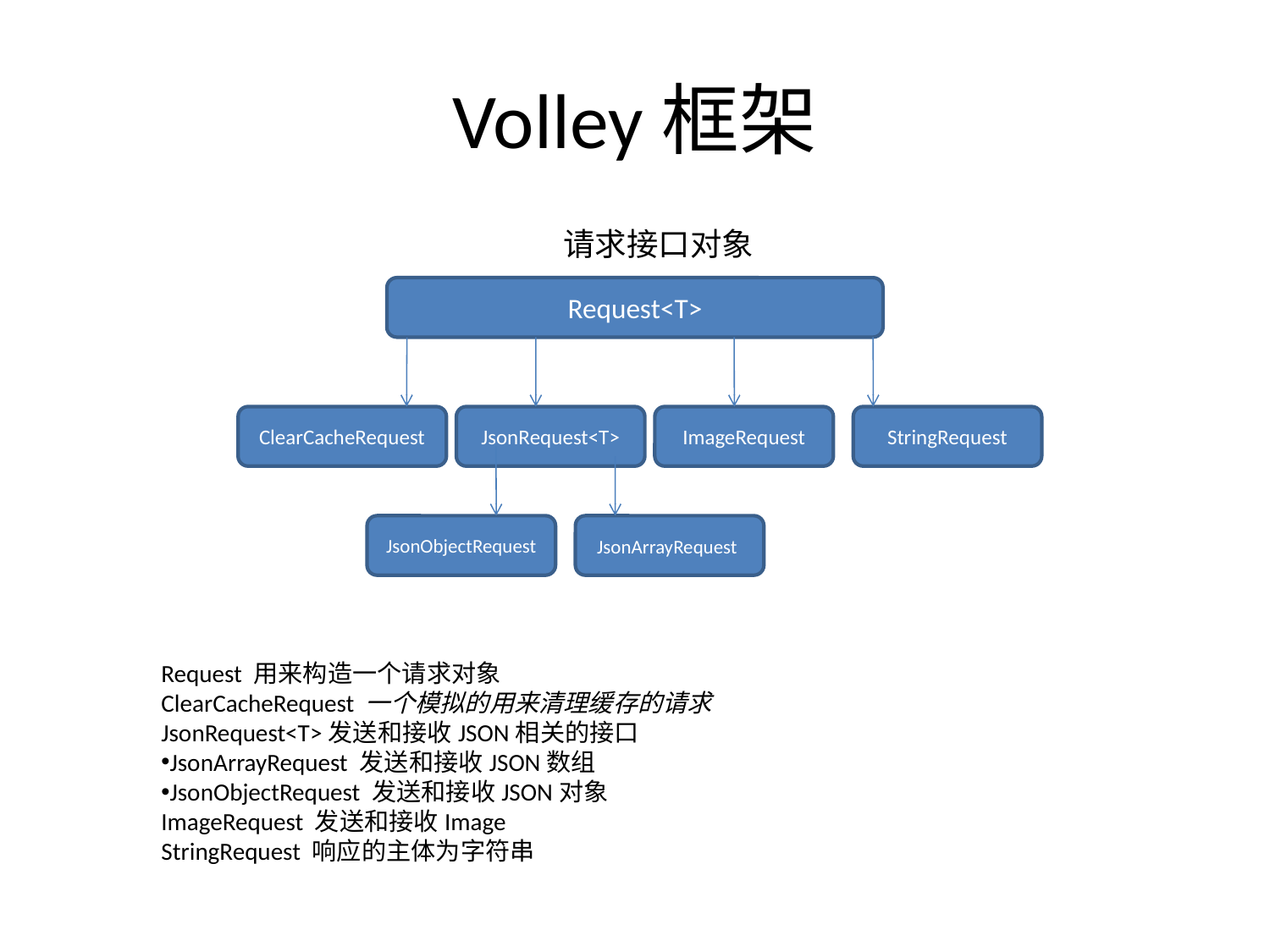

# Volley框架
 请求接口对象
Request<T>
ClearCacheRequest
JsonRequest<T>
ImageRequest
StringRequest
JsonObjectRequest
JsonArrayRequest
Request 用来构造一个请求对象
ClearCacheRequest 一个模拟的用来清理缓存的请求
JsonRequest<T>发送和接收JSON相关的接口
JsonArrayRequest 发送和接收JSON数组
JsonObjectRequest 发送和接收JSON对象
ImageRequest 发送和接收Image
StringRequest 响应的主体为字符串